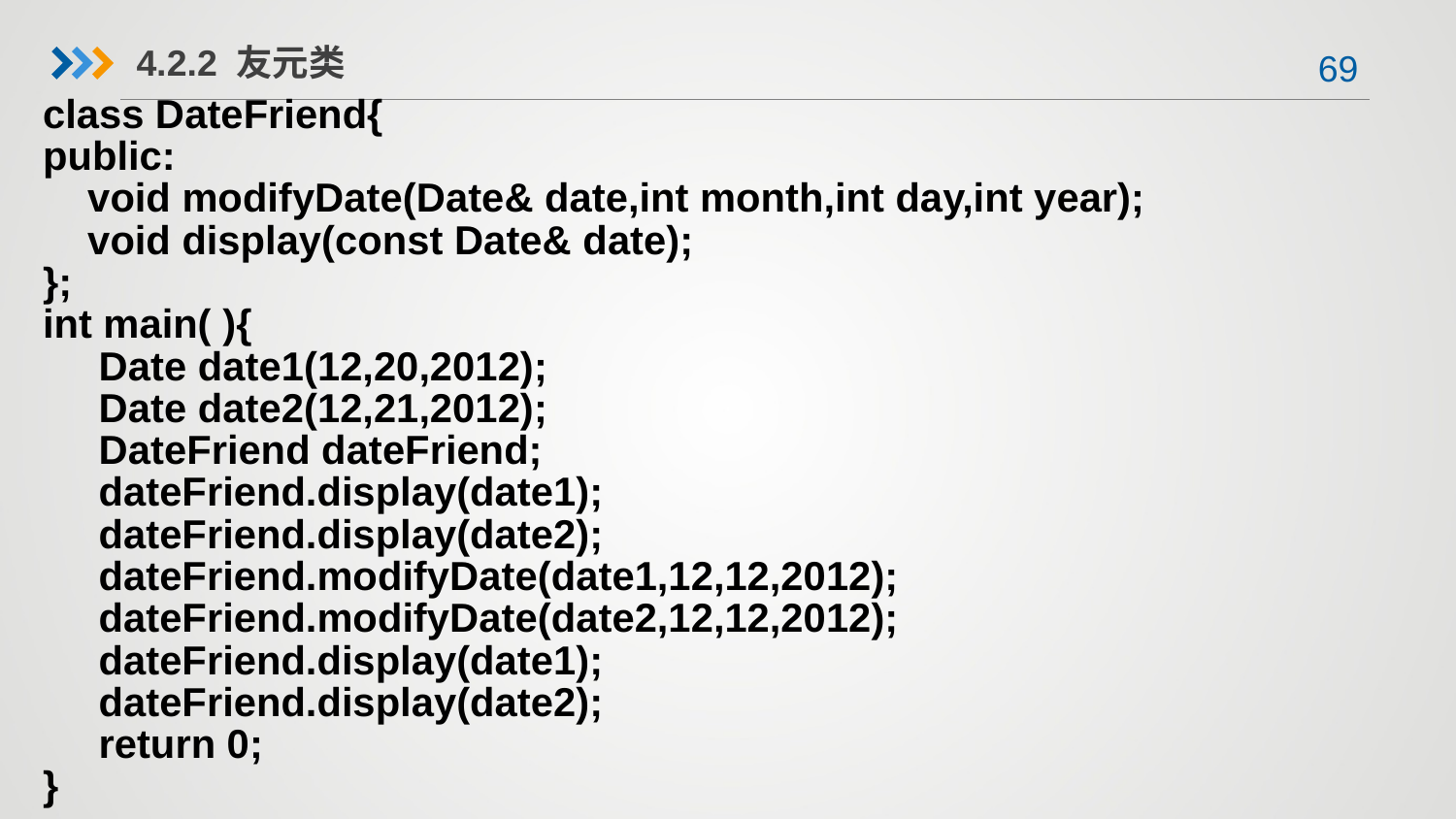

4.2.2 友元类
class DateFriend{
public:
    void modifyDate(Date& date,int month,int day,int year);
    void display(const Date& date);
};
int main( ){
     Date date1(12,20,2012);
     Date date2(12,21,2012);
     DateFriend dateFriend;
     dateFriend.display(date1);
     dateFriend.display(date2);
     dateFriend.modifyDate(date1,12,12,2012);
     dateFriend.modifyDate(date2,12,12,2012);
     dateFriend.display(date1);
     dateFriend.display(date2);
     return 0;
}